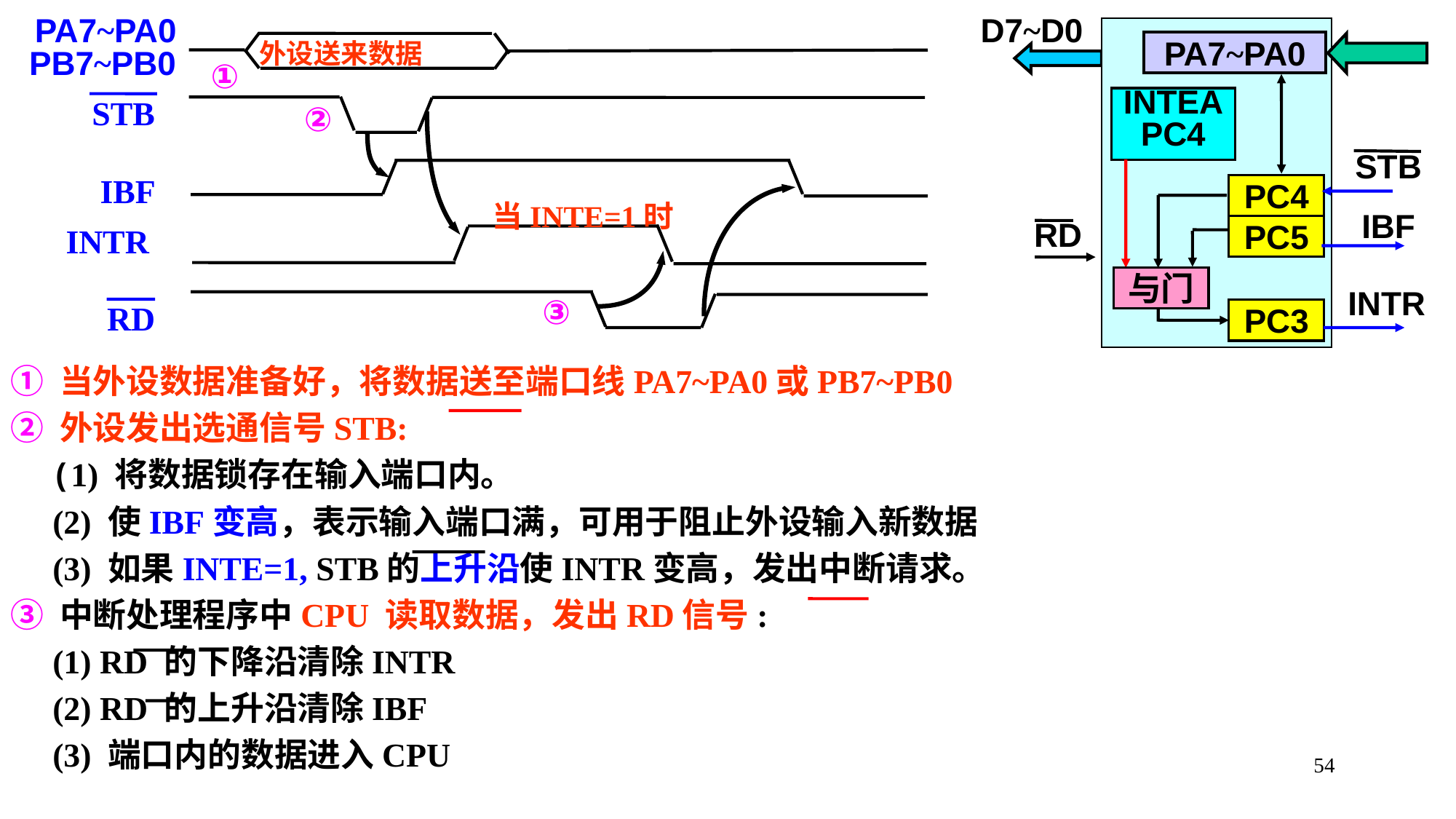

PA7~PA0
D7~D0

PA7~PA0

INTEA
PC4
STB

PC4

IBF
RD

PC5

与门
INTR
PC3

外设送来数据
PB7~PB0
①

STB

②

IBF

当INTE=1时

INTR

③

RD

① 当外设数据准备好，将数据送至端口线PA7~PA0或PB7~PB0
② 外设发出选通信号STB:
  (1) 将数据锁存在输入端口内。
     (2) 使IBF变高，表示输入端口满，可用于阻止外设输入新数据
     (3) 如果INTE=1, STB的上升沿使INTR变高，发出中断请求。
③ 中断处理程序中CPU 读取数据，发出RD信号:
     (1) RD 的下降沿清除INTR
     (2) RD 的上升沿清除IBF
     (3) 端口内的数据进入CPU

54